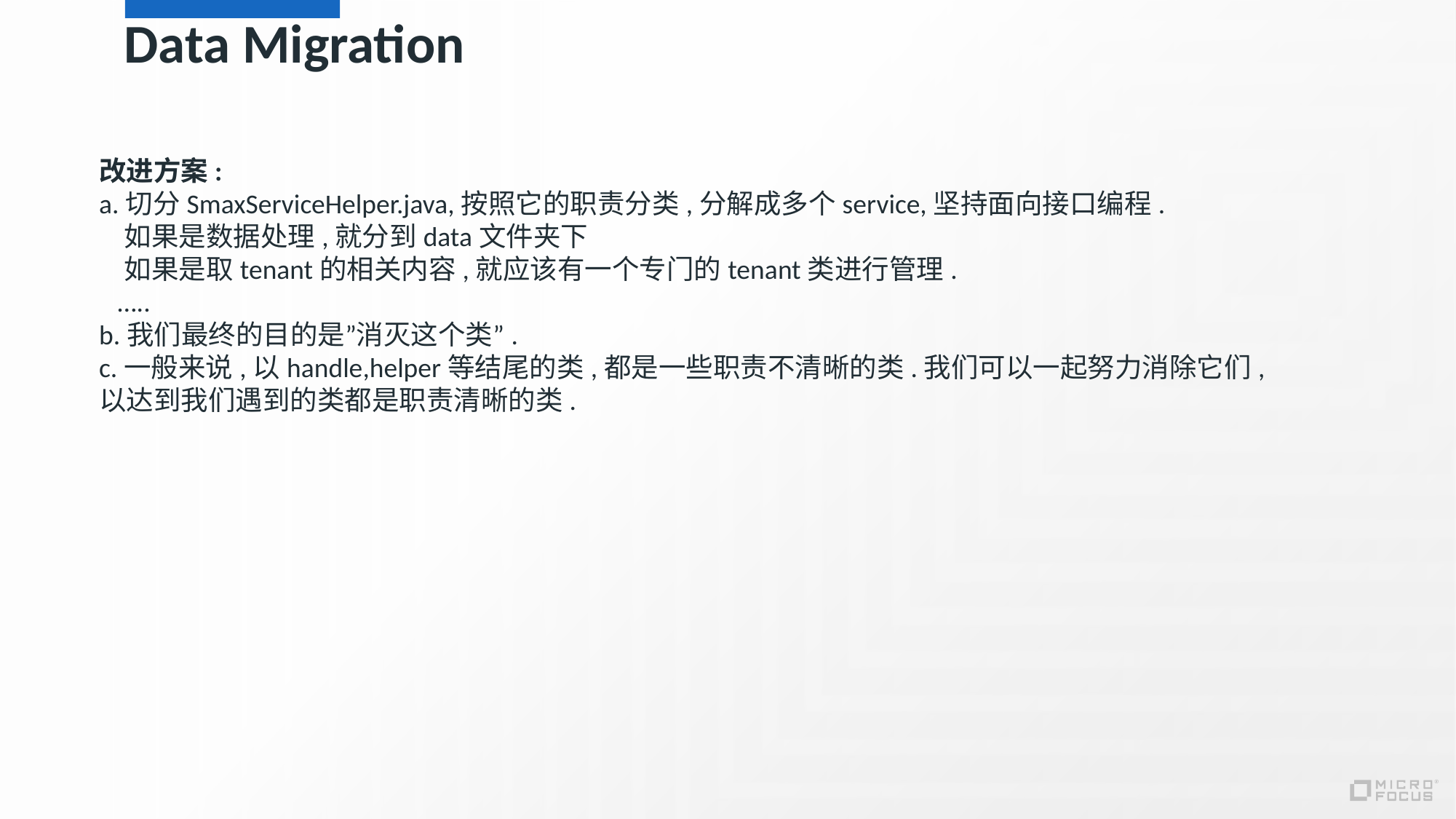

# Data Migration
改进方案:
a.切分SmaxServiceHelper.java,按照它的职责分类,分解成多个service,坚持面向接口编程.
   如果是数据处理,就分到data文件夹下
   如果是取tenant的相关内容,就应该有一个专门的tenant类进行管理.
   …..
b.我们最终的目的是”消灭这个类”.
c.一般来说,以handle,helper等结尾的类,都是一些职责不清晰的类.我们可以一起努力消除它们,
以达到我们遇到的类都是职责清晰的类.